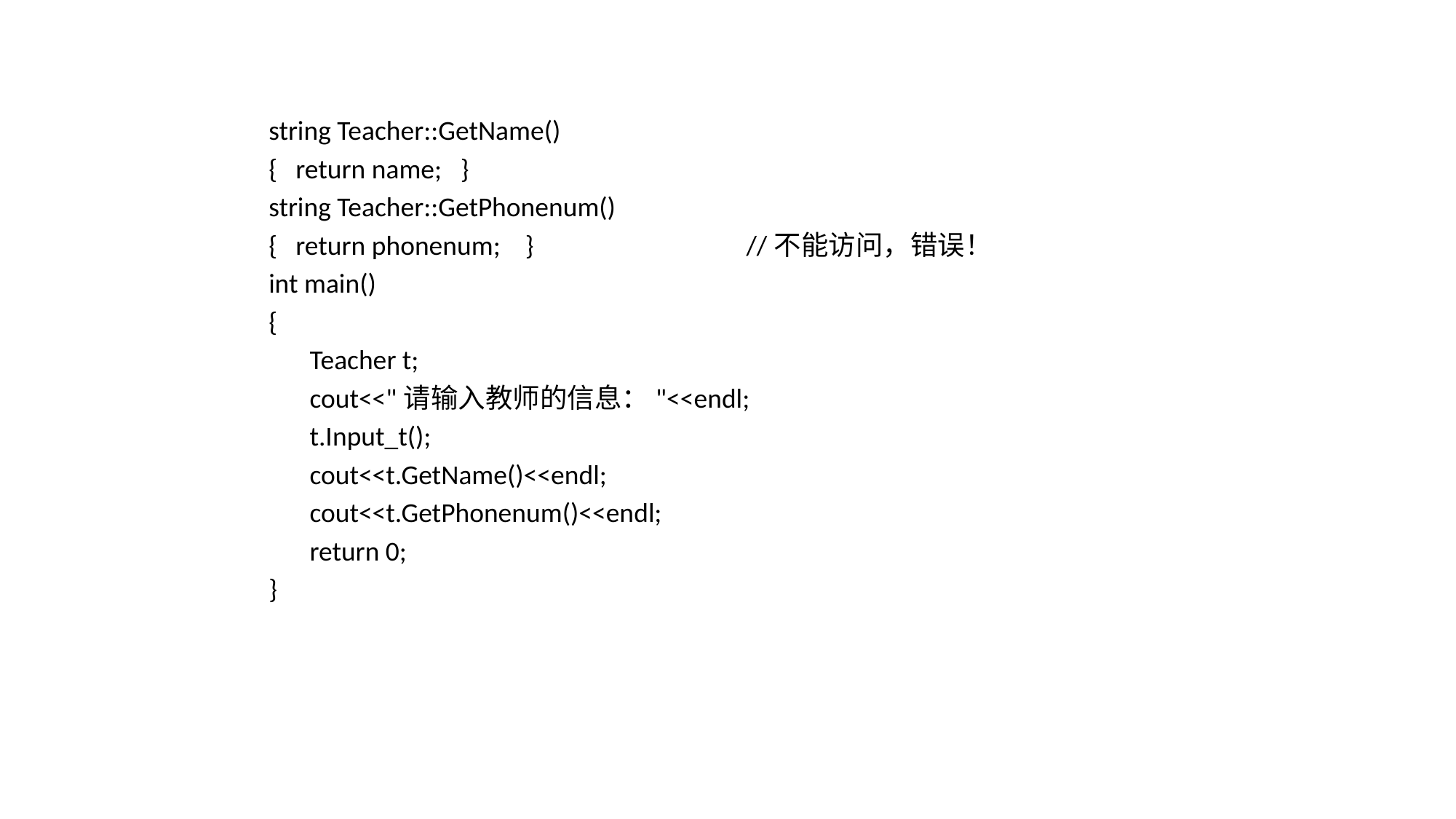

string Teacher::GetName()
{   return name;   }
string Teacher::GetPhonenum()
{   return phonenum;    }         		//不能访问，错误！
int main()
{
	Teacher t;
	cout<<"请输入教师的信息："<<endl;
	t.Input_t();
	cout<<t.GetName()<<endl;
	cout<<t.GetPhonenum()<<endl;
	return 0;
}